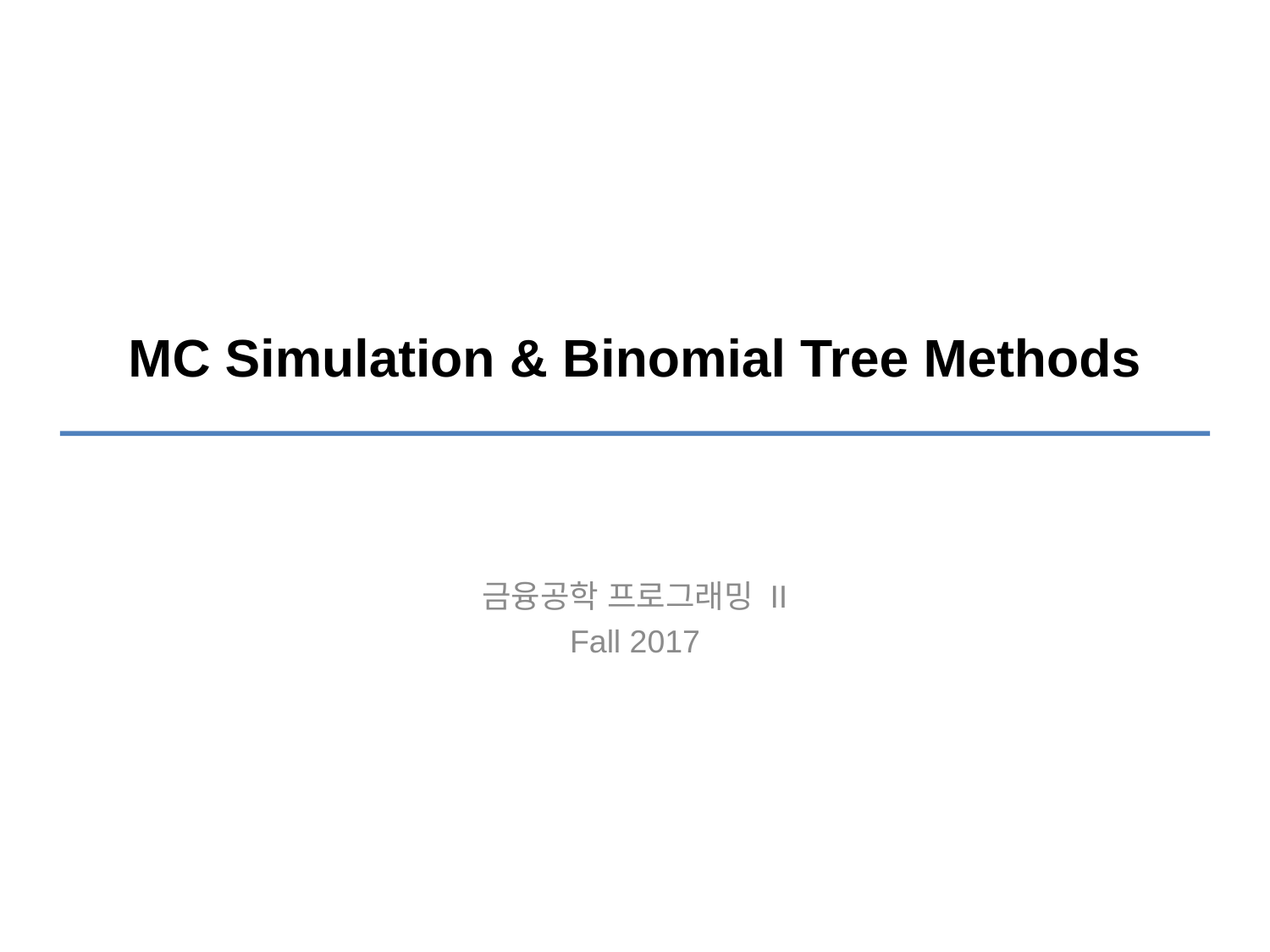

# MC Simulation & Binomial Tree Methods

금융공학 프로그래밍 II
Fall 2017